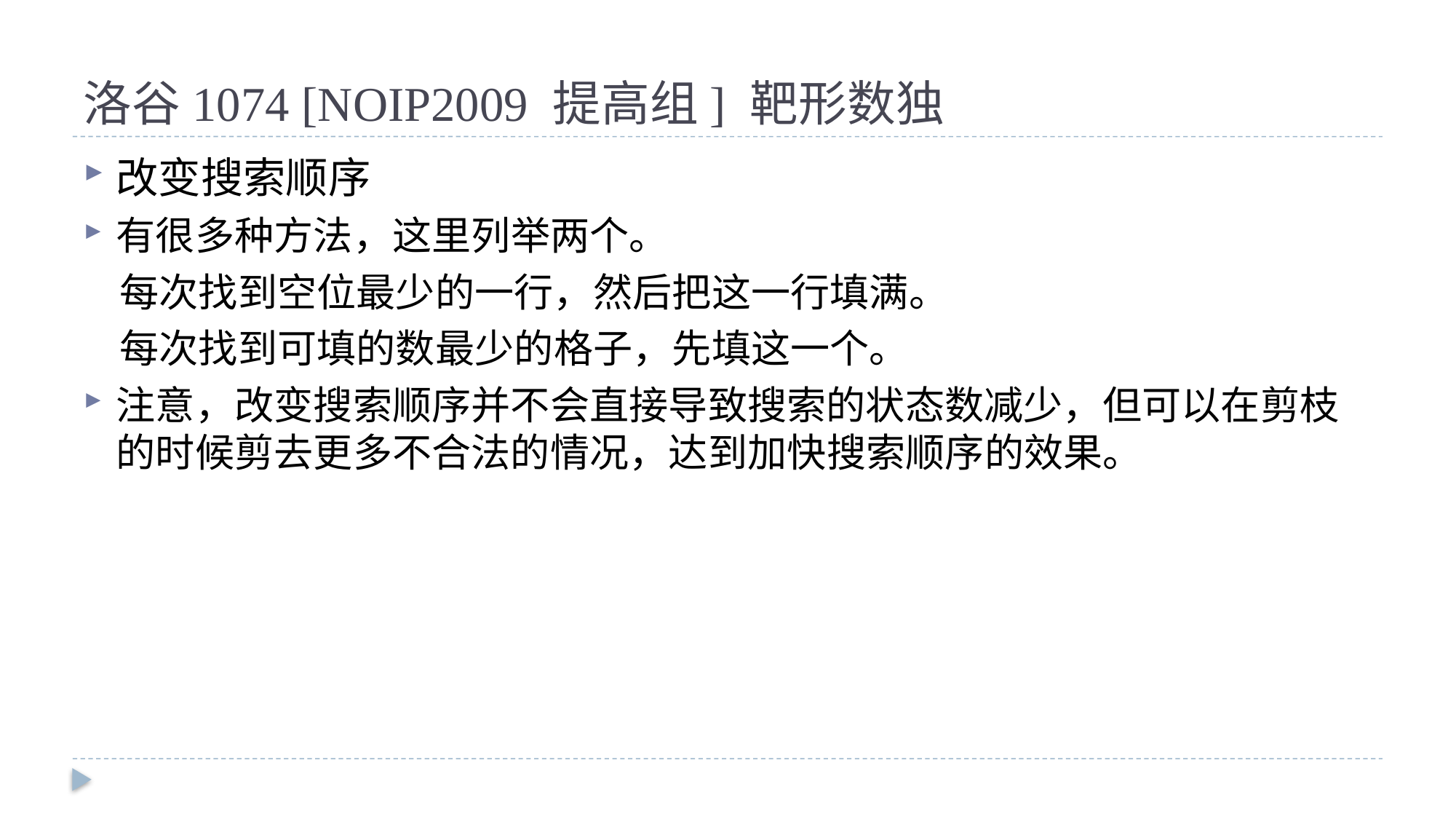

# 洛谷1074 [NOIP2009 提高组] 靶形数独
改变搜索顺序
有很多种方法，这里列举两个。
   每次找到空位最少的一行，然后把这一行填满。
   每次找到可填的数最少的格子，先填这一个。
注意，改变搜索顺序并不会直接导致搜索的状态数减少，但可以在剪枝 的时候剪去更多不合法的情况，达到加快搜索顺序的效果。